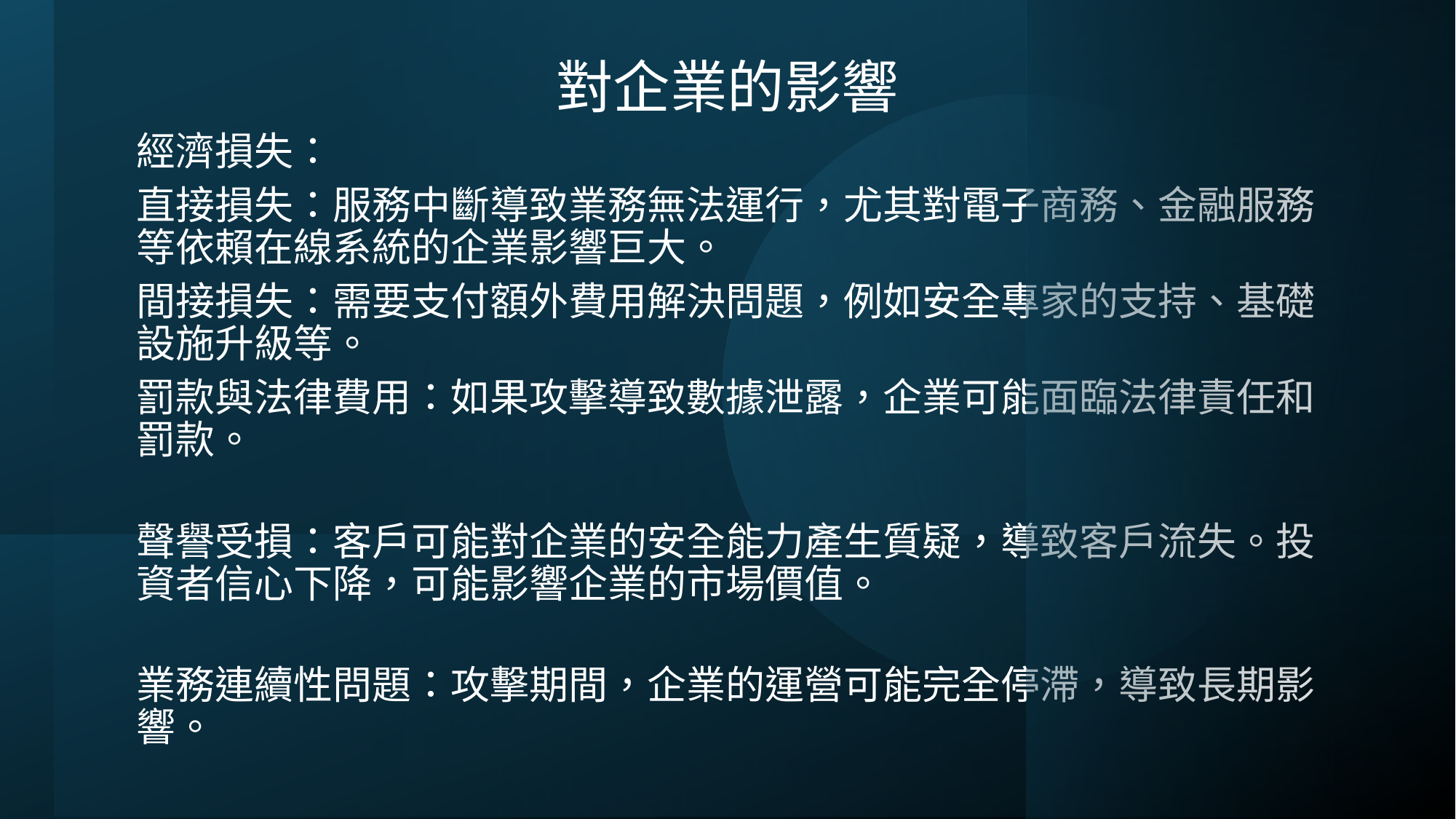

對企業的影響
經濟損失：
直接損失：服務中斷導致業務無法運行，尤其對電子商務、金融服務等依賴在線系統的企業影響巨大。
間接損失：需要支付額外費用解決問題，例如安全專家的支持、基礎設施升級等。
罰款與法律費用：如果攻擊導致數據泄露，企業可能面臨法律責任和罰款。

聲譽受損：客戶可能對企業的安全能力產生質疑，導致客戶流失。投資者信心下降，可能影響企業的市場價值。

業務連續性問題：攻擊期間，企業的運營可能完全停滯，導致長期影響。